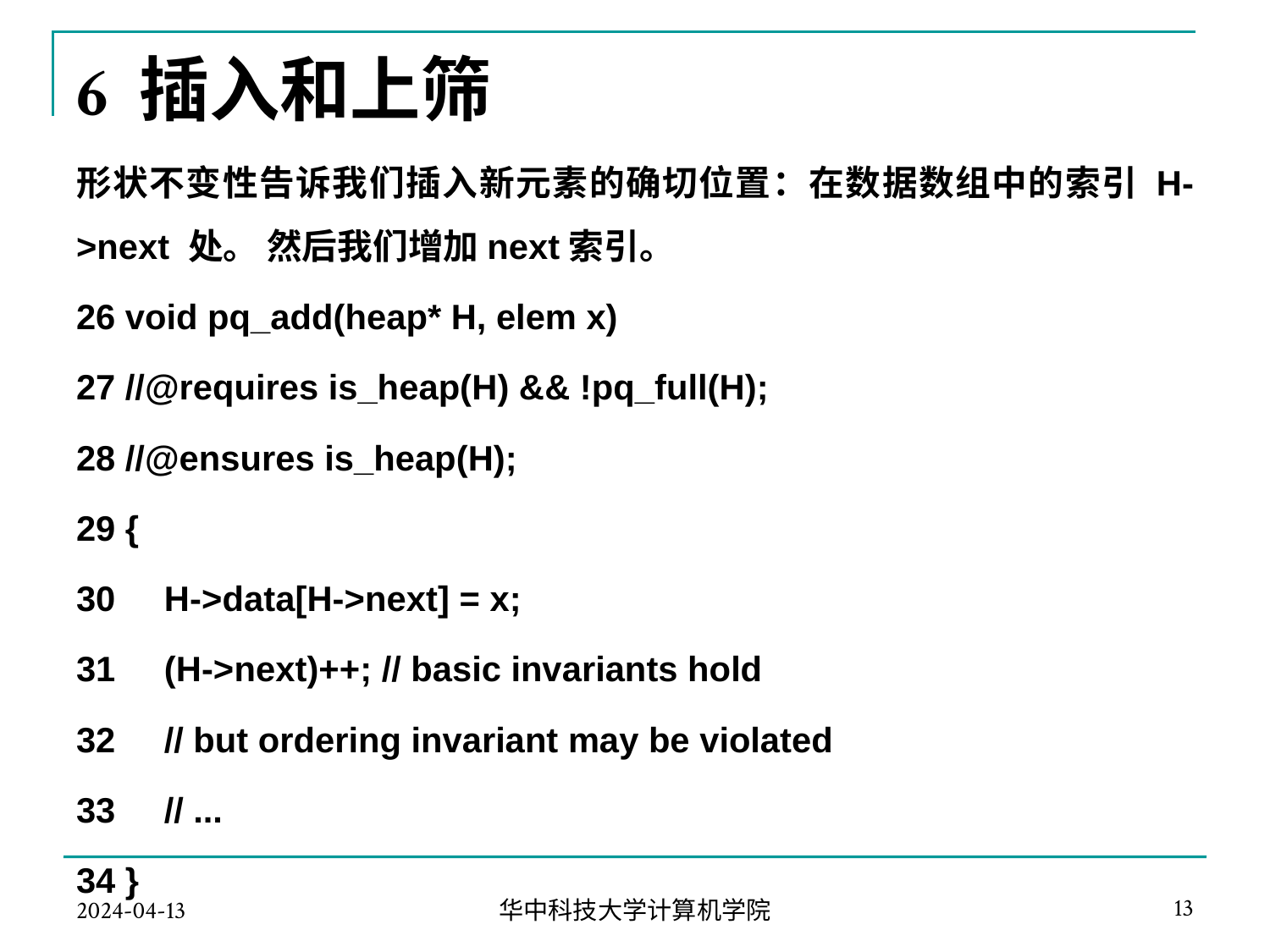

# 6 插入和上筛
形状不变性告诉我们插入新元素的确切位置：在数据数组中的索引 H->next 处。 然后我们增加next索引。
26 void pq_add(heap* H, elem x)
27 //@requires is_heap(H) && !pq_full(H);
28 //@ensures is_heap(H);
29 {
30     H->data[H->next] = x;
31     (H->next)++; // basic invariants hold
32     // but ordering invariant may be violated
33     // ...
34 }
2024-04-13
13
华中科技大学计算机学院